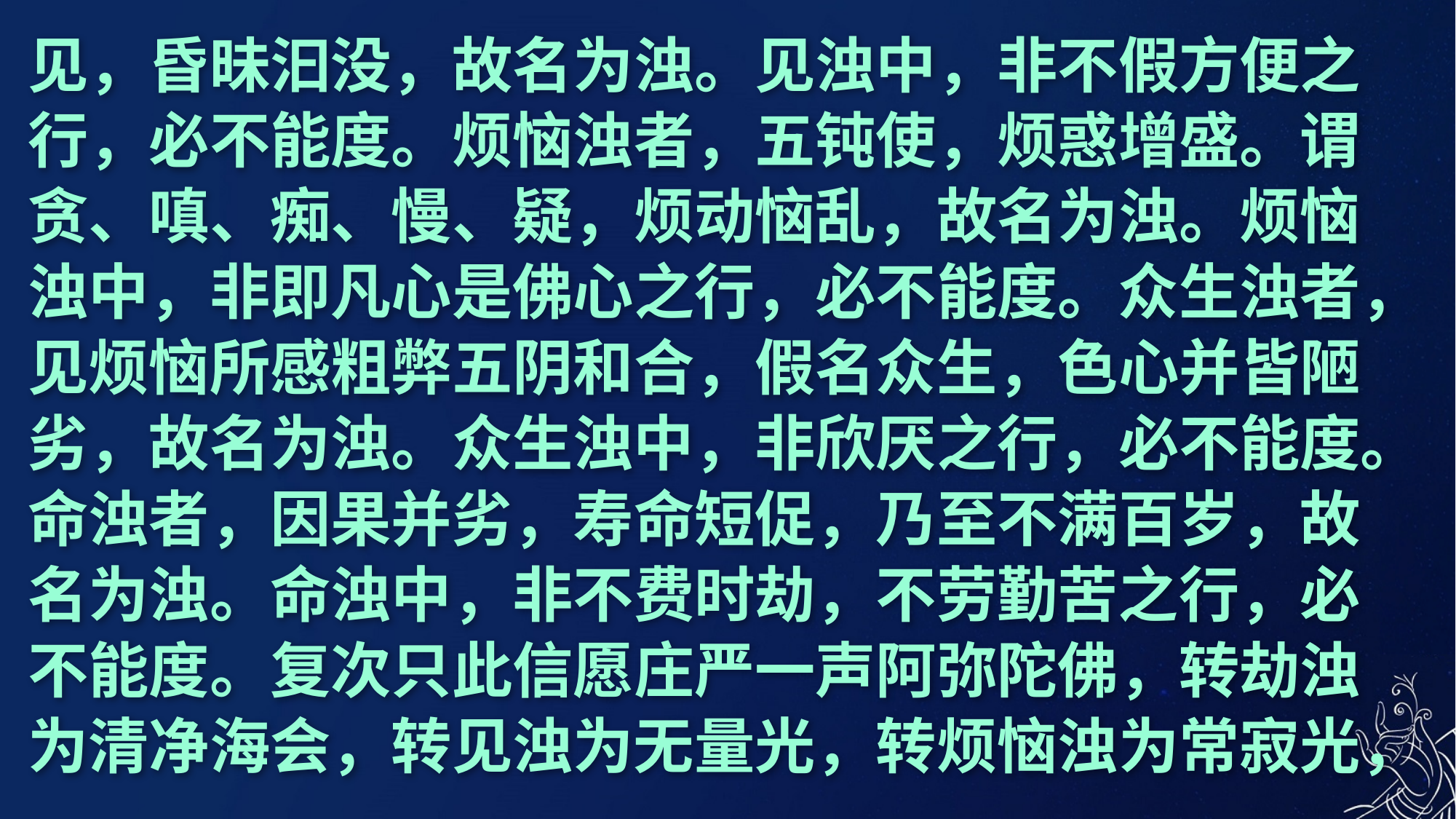

见，昏昧汩没，故名为浊。见浊中，非不假方便之行，必不能度。烦恼浊者，五钝使，烦惑增盛。谓贪、嗔、痴、慢、疑，烦动恼乱，故名为浊。烦恼浊中，非即凡心是佛心之行，必不能度。众生浊者，见烦恼所感粗弊五阴和合，假名众生，色心并皆陋劣，故名为浊。众生浊中，非欣厌之行，必不能度。命浊者，因果并劣，寿命短促，乃至不满百岁，故名为浊。命浊中，非不费时劫，不劳勤苦之行，必不能度。复次只此信愿庄严一声阿弥陀佛，转劫浊为清净海会，转见浊为无量光，转烦恼浊为常寂光，